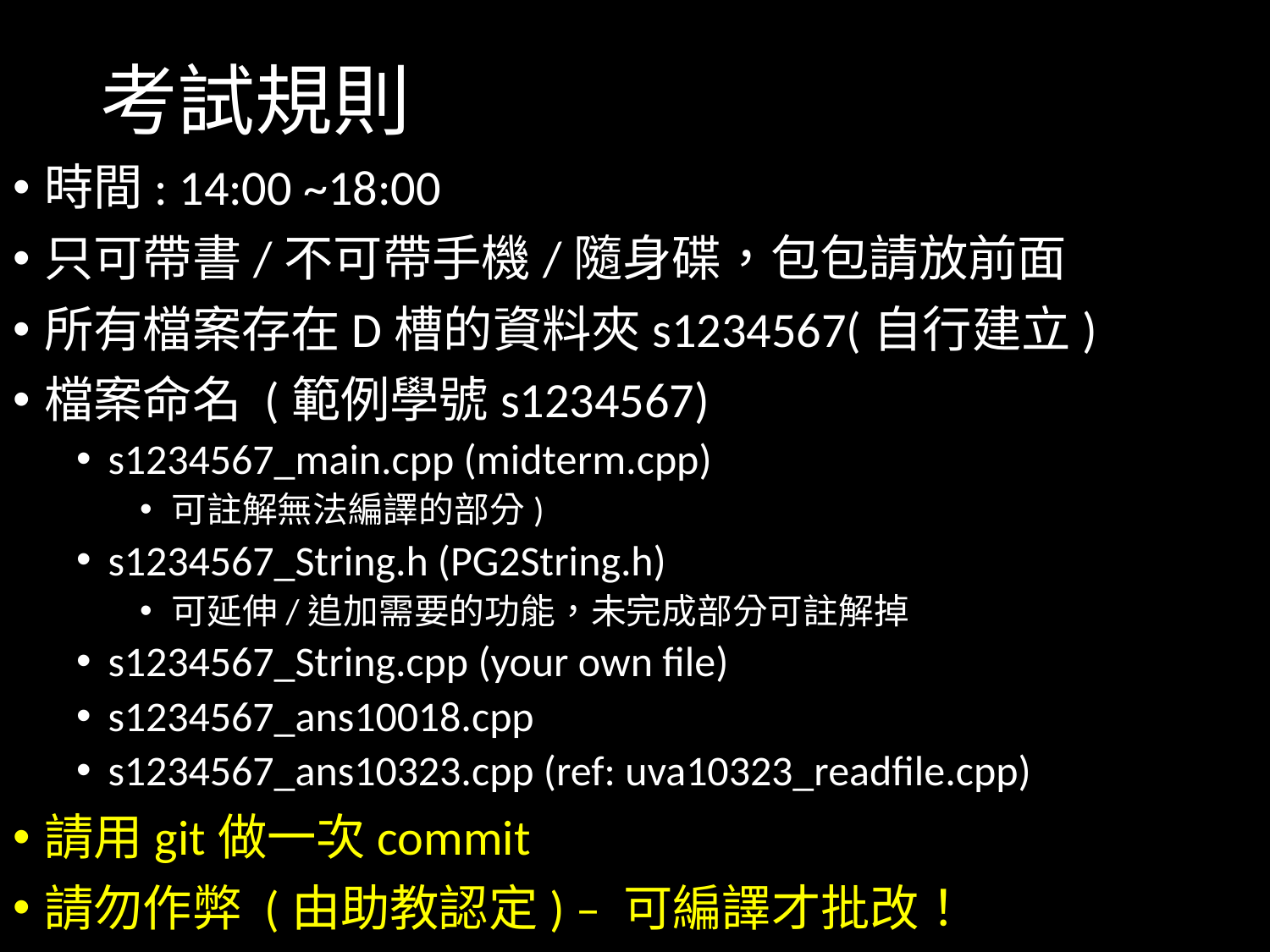

# 考試規則
時間: 14:00 ~18:00
只可帶書/不可帶手機/隨身碟，包包請放前面
所有檔案存在D槽的資料夾s1234567(自行建立)
檔案命名 (範例學號s1234567)
s1234567_main.cpp (midterm.cpp)
可註解無法編譯的部分)
s1234567_String.h (PG2String.h)
可延伸/追加需要的功能，未完成部分可註解掉
s1234567_String.cpp (your own file)
s1234567_ans10018.cpp
s1234567_ans10323.cpp (ref: uva10323_readfile.cpp)
請用git做一次commit
請勿作弊 (由助教認定) – 可編譯才批改！